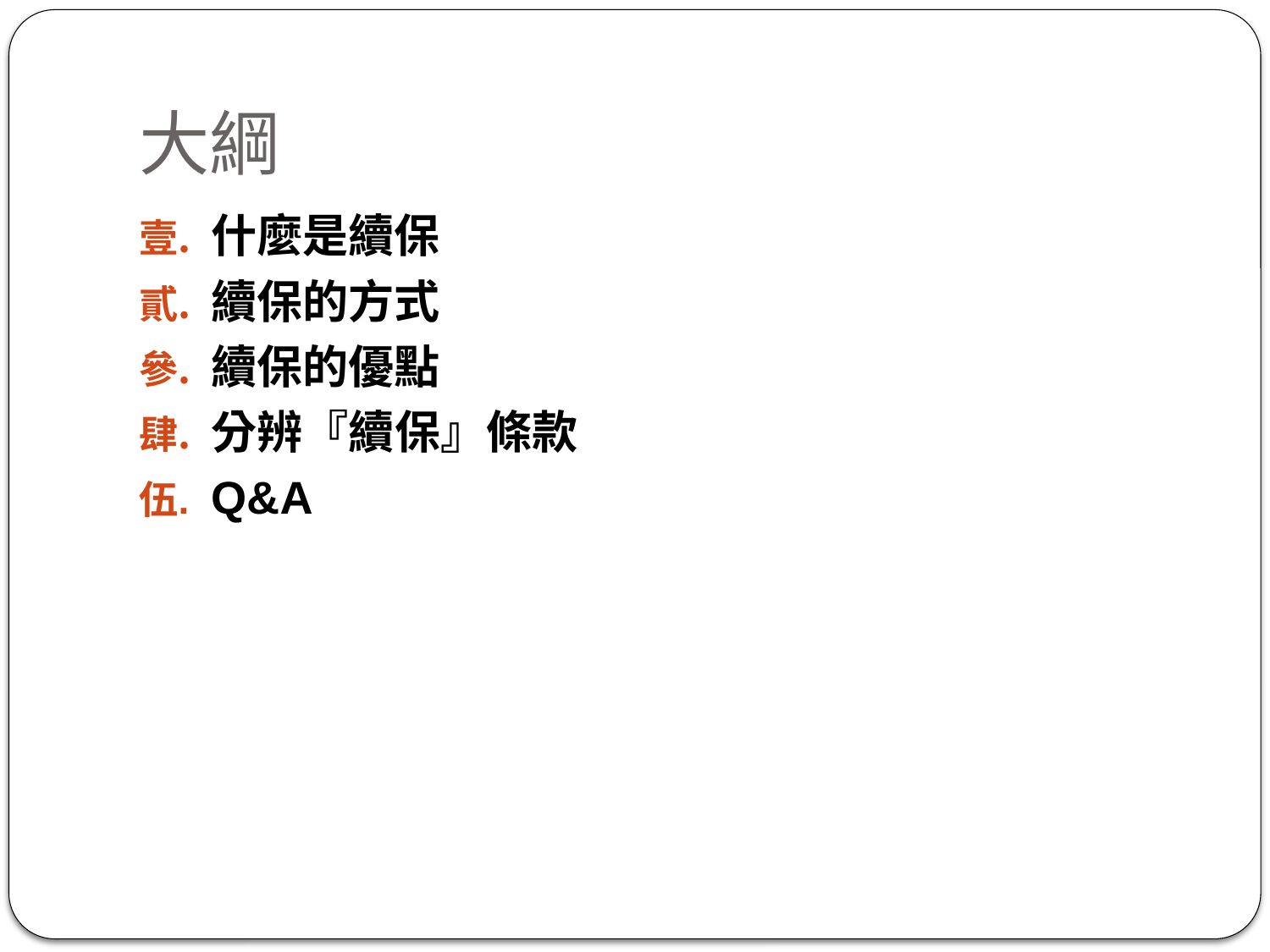

# 大綱
什麼是續保
續保的方式
續保的優點
分辨『續保』條款
Q&A